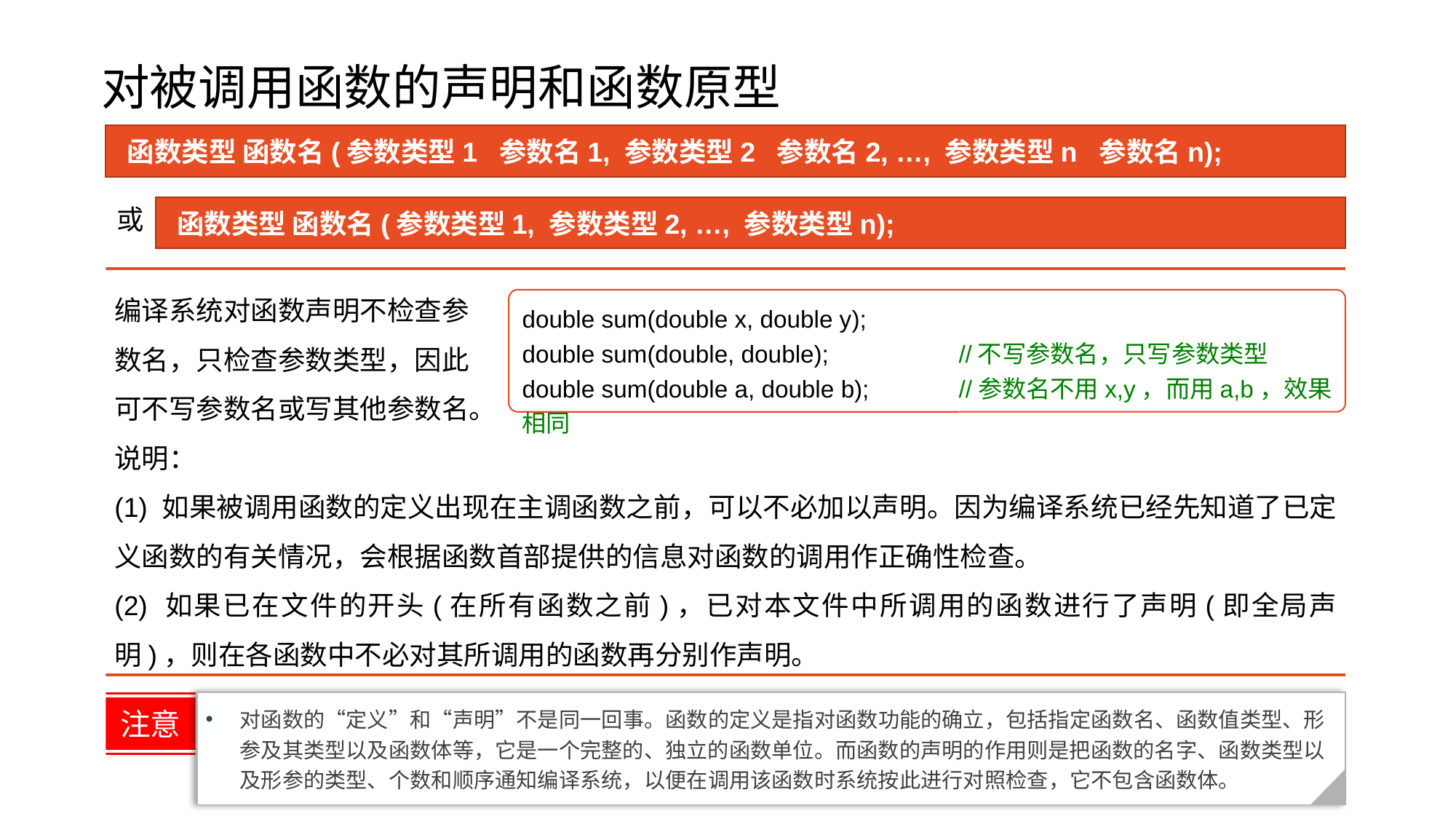

# 对被调用函数的声明和函数原型
函数类型 函数名(参数类型1  参数名1, 参数类型2  参数名2, …, 参数类型n  参数名n);
函数类型 函数名(参数类型1, 参数类型2, …, 参数类型n);
或
编译系统对函数声明不检查参
数名，只检查参数类型，因此
可不写参数名或写其他参数名。
说明：
(1) 如果被调用函数的定义出现在主调函数之前，可以不必加以声明。因为编译系统已经先知道了已定义函数的有关情况，会根据函数首部提供的信息对函数的调用作正确性检查。
(2) 如果已在文件的开头(在所有函数之前)，已对本文件中所调用的函数进行了声明(即全局声明)，则在各函数中不必对其所调用的函数再分别作声明。
double sum(double x, double y);
double sum(double, double);		//不写参数名，只写参数类型
double sum(double a, double b);	//参数名不用x,y，而用a,b，效果相同
对函数的“定义”和“声明”不是同一回事。函数的定义是指对函数功能的确立，包括指定函数名、函数值类型、形参及其类型以及函数体等，它是一个完整的、独立的函数单位。而函数的声明的作用则是把函数的名字、函数类型以及形参的类型、个数和顺序通知编译系统，以便在调用该函数时系统按此进行对照检查，它不包含函数体。
注意